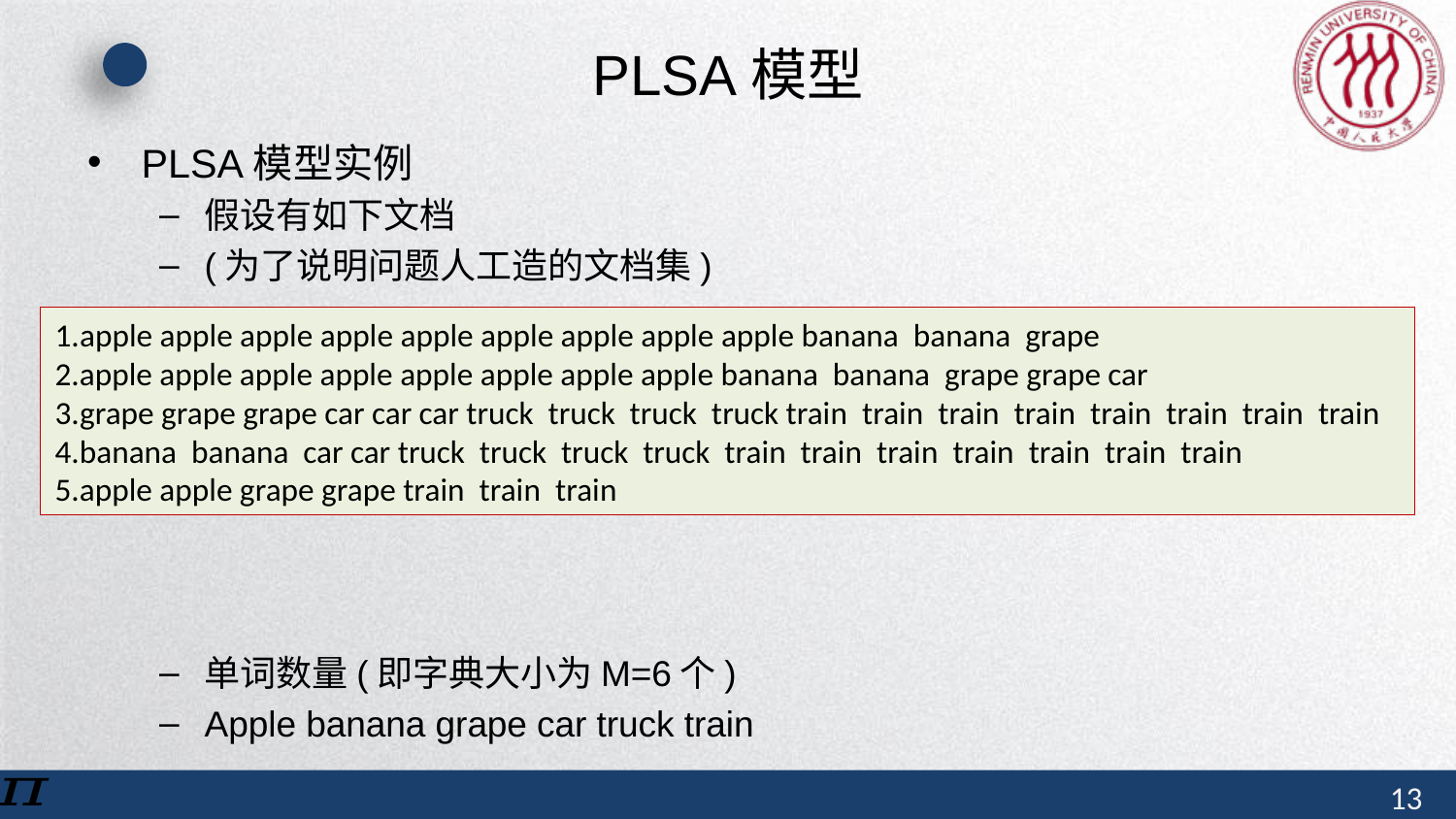

# PLSA模型
PLSA模型实例
假设有如下文档
(为了说明问题人工造的文档集)

单词数量(即字典大小为M=6个)
Apple banana grape car truck train
1.apple apple apple apple apple apple apple apple apple banana  banana  grape
2.apple apple apple apple apple apple apple apple banana  banana  grape grape car
3.grape grape grape car car car truck  truck  truck  truck train  train  train  train  train  train  train  train
4.banana  banana  car car truck  truck  truck  truck  train  train  train  train  train  train  train
5.apple apple grape grape train  train  train